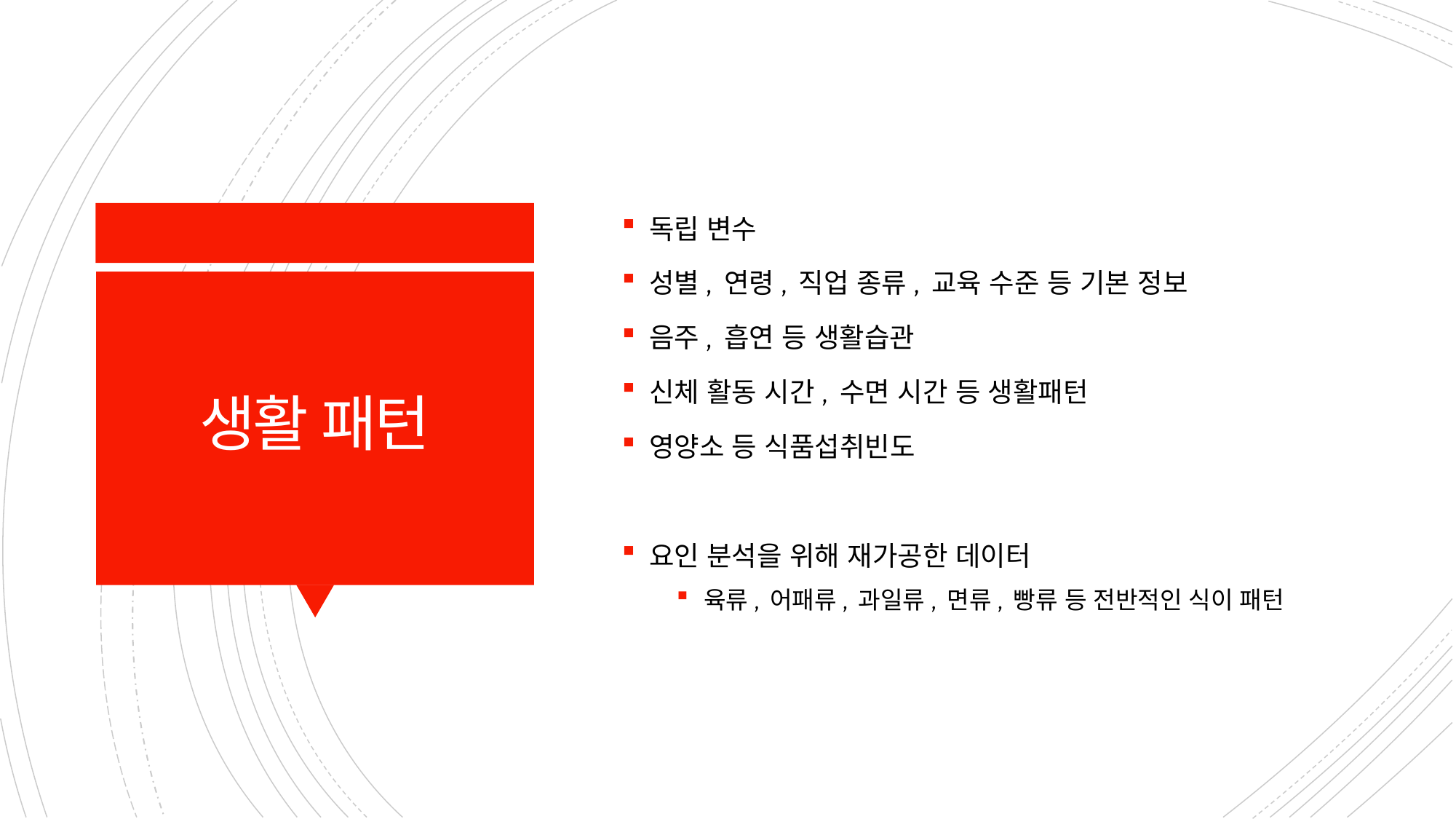

독립 변수
성별, 연령, 직업 종류, 교육 수준 등 기본 정보
음주, 흡연 등 생활습관
신체 활동 시간, 수면 시간 등 생활패턴
영양소 등 식품섭취빈도

요인 분석을 위해 재가공한 데이터
육류, 어패류, 과일류, 면류, 빵류 등 전반적인 식이 패턴
# 생활 패턴